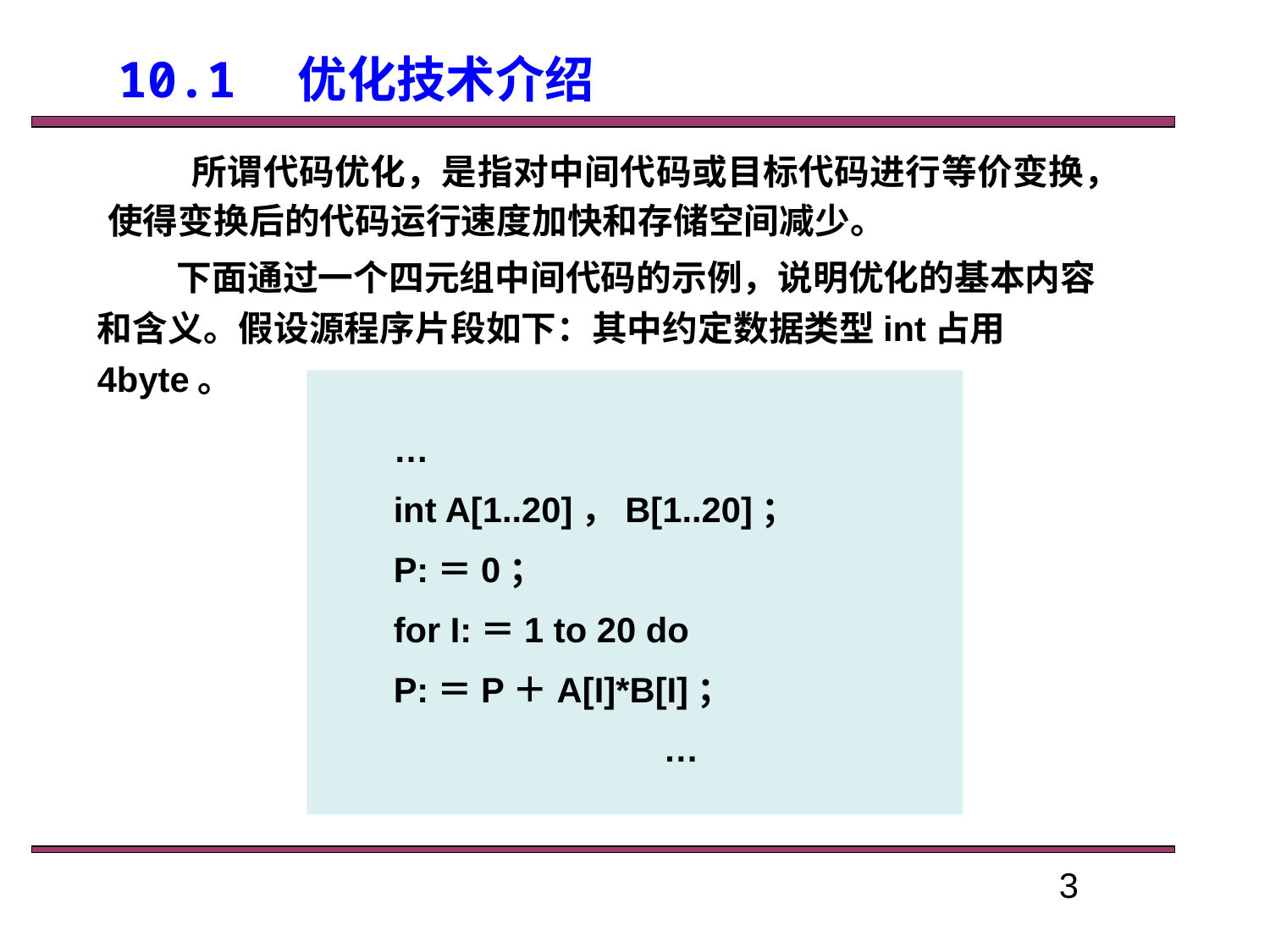

# 10.1　优化技术介绍
所谓代码优化，是指对中间代码或目标代码进行等价变换，使得变换后的代码运行速度加快和存储空间减少。
下面通过一个四元组中间代码的示例，说明优化的基本内容和含义。假设源程序片段如下：其中约定数据类型int占用4byte。

…
int A[1..20]，B[1..20]；
P:＝0；
for I:＝1 to 20 do
P:＝P＋A[I]*B[I]；
   …
3